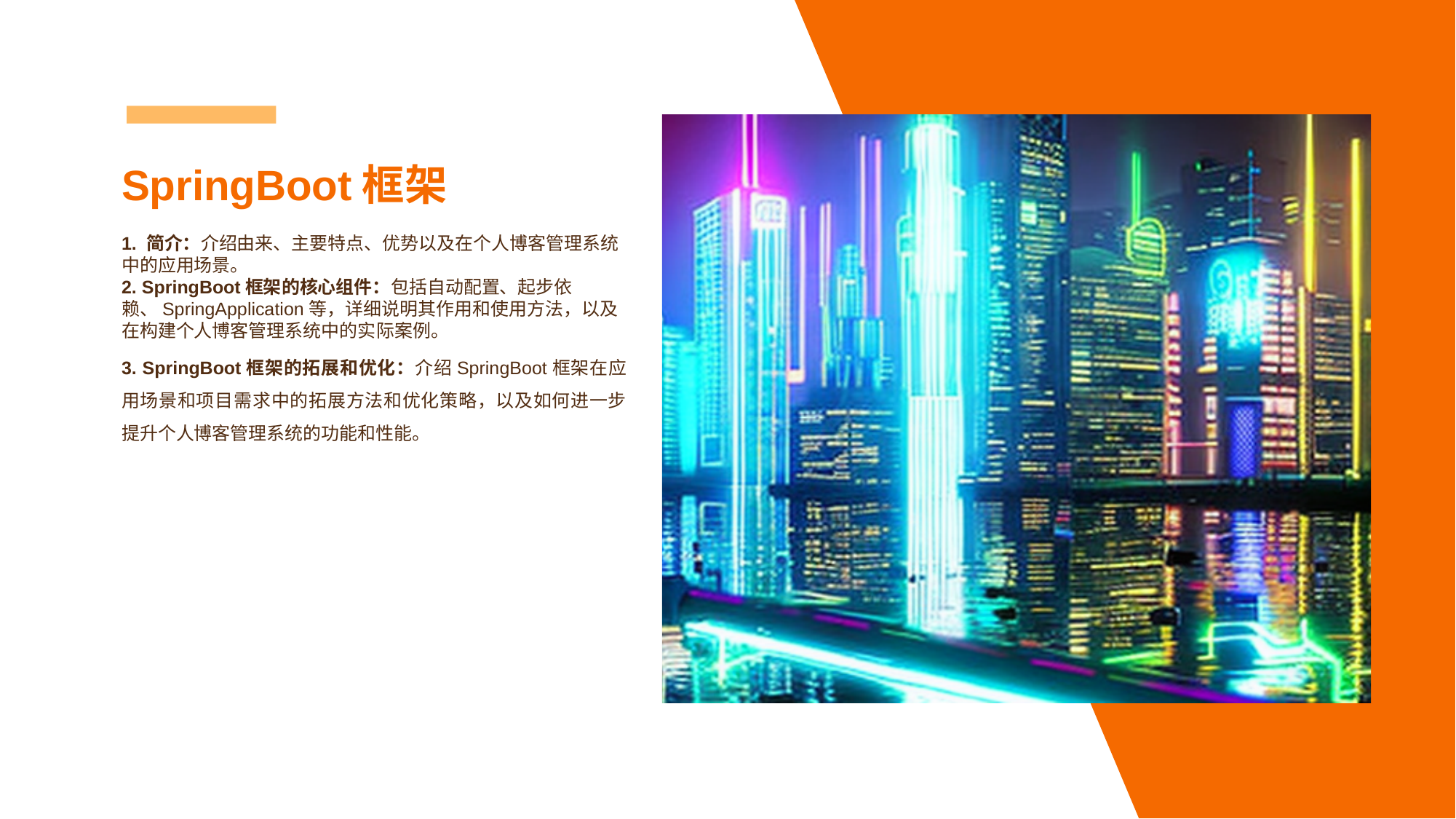

SpringBoot框架
1. 简介：介绍由来、主要特点、优势以及在个人博客管理系统中的应用场景。
2. SpringBoot框架的核心组件：包括自动配置、起步依赖、SpringApplication等，详细说明其作用和使用方法，以及在构建个人博客管理系统中的实际案例。
3. SpringBoot框架的拓展和优化：介绍SpringBoot框架在应用场景和项目需求中的拓展方法和优化策略，以及如何进一步提升个人博客管理系统的功能和性能。